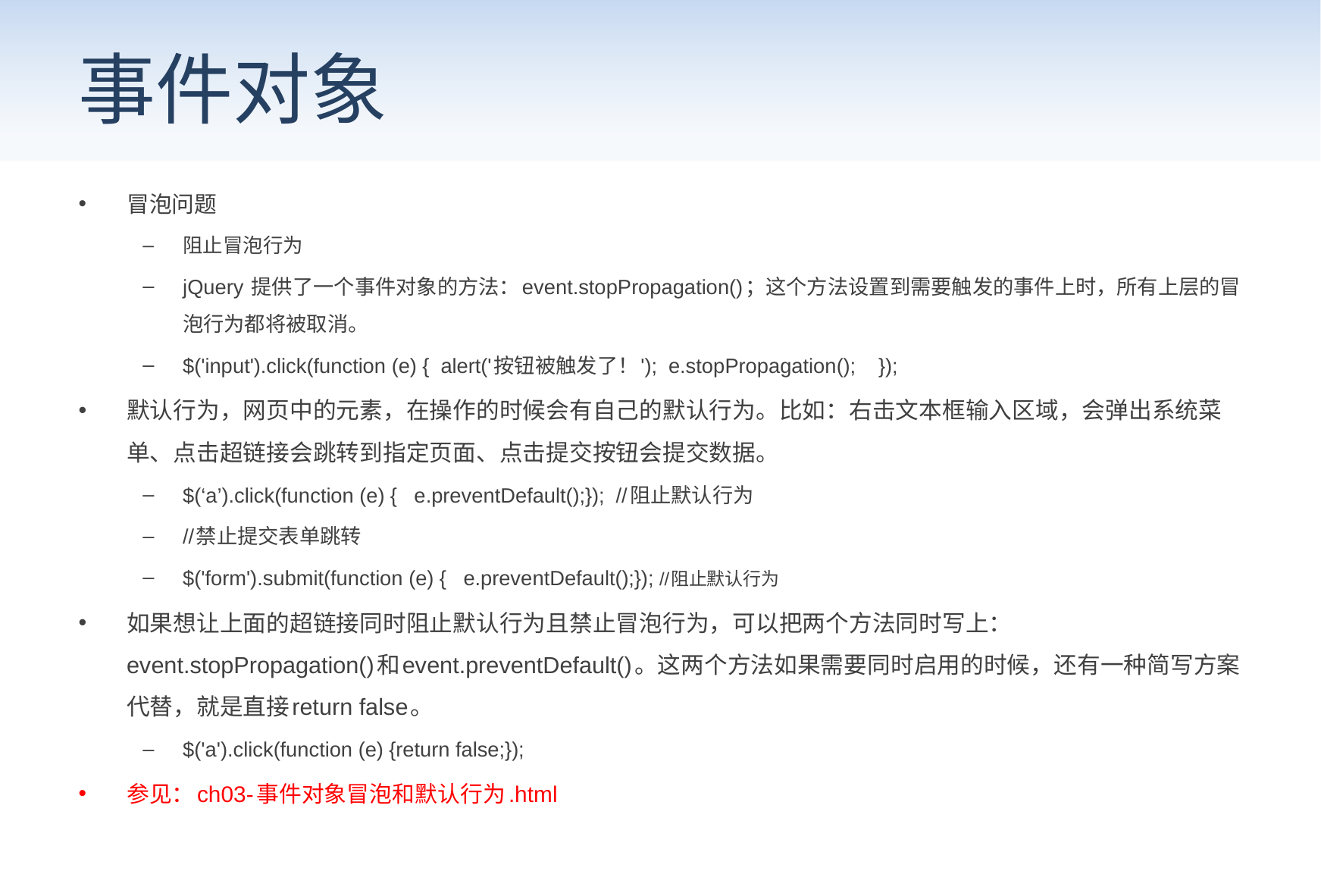

# 事件对象
冒泡问题
阻止冒泡行为
jQuery 提供了一个事件对象的方法：event.stopPropagation()；这个方法设置到需要触发的事件上时，所有上层的冒泡行为都将被取消。
$('input').click(function (e) {  alert('按钮被触发了！');  e.stopPropagation();    });
默认行为，网页中的元素，在操作的时候会有自己的默认行为。比如：右击文本框输入区域，会弹出系统菜单、点击超链接会跳转到指定页面、点击提交按钮会提交数据。
$(‘a’).click(function (e) {   e.preventDefault();});  //阻止默认行为
//禁止提交表单跳转
$('form').submit(function (e) {   e.preventDefault();}); //阻止默认行为
如果想让上面的超链接同时阻止默认行为且禁止冒泡行为，可以把两个方法同时写上：event.stopPropagation()和event.preventDefault()。这两个方法如果需要同时启用的时候，还有一种简写方案代替，就是直接return false。
$('a').click(function (e) {return false;});
参见：ch03-事件对象冒泡和默认行为.html